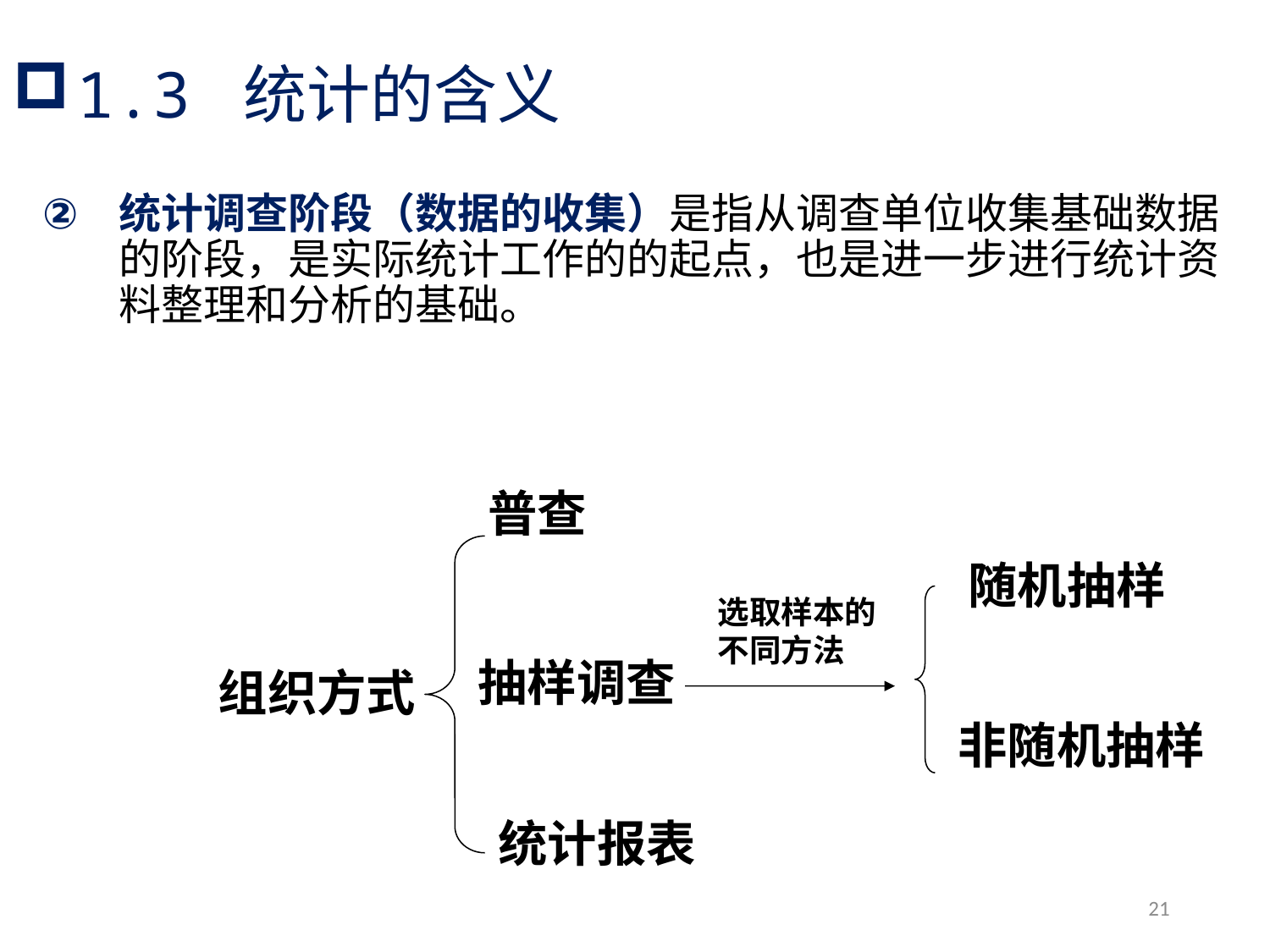

# 1.3 统计的含义
统计调查阶段（数据的收集）是指从调查单位收集基础数据的阶段，是实际统计工作的的起点，也是进一步进行统计资料整理和分析的基础。

普查

随机抽样
选取样本的
不同方法

抽样调查
组织方式

非随机抽样
统计报表
21